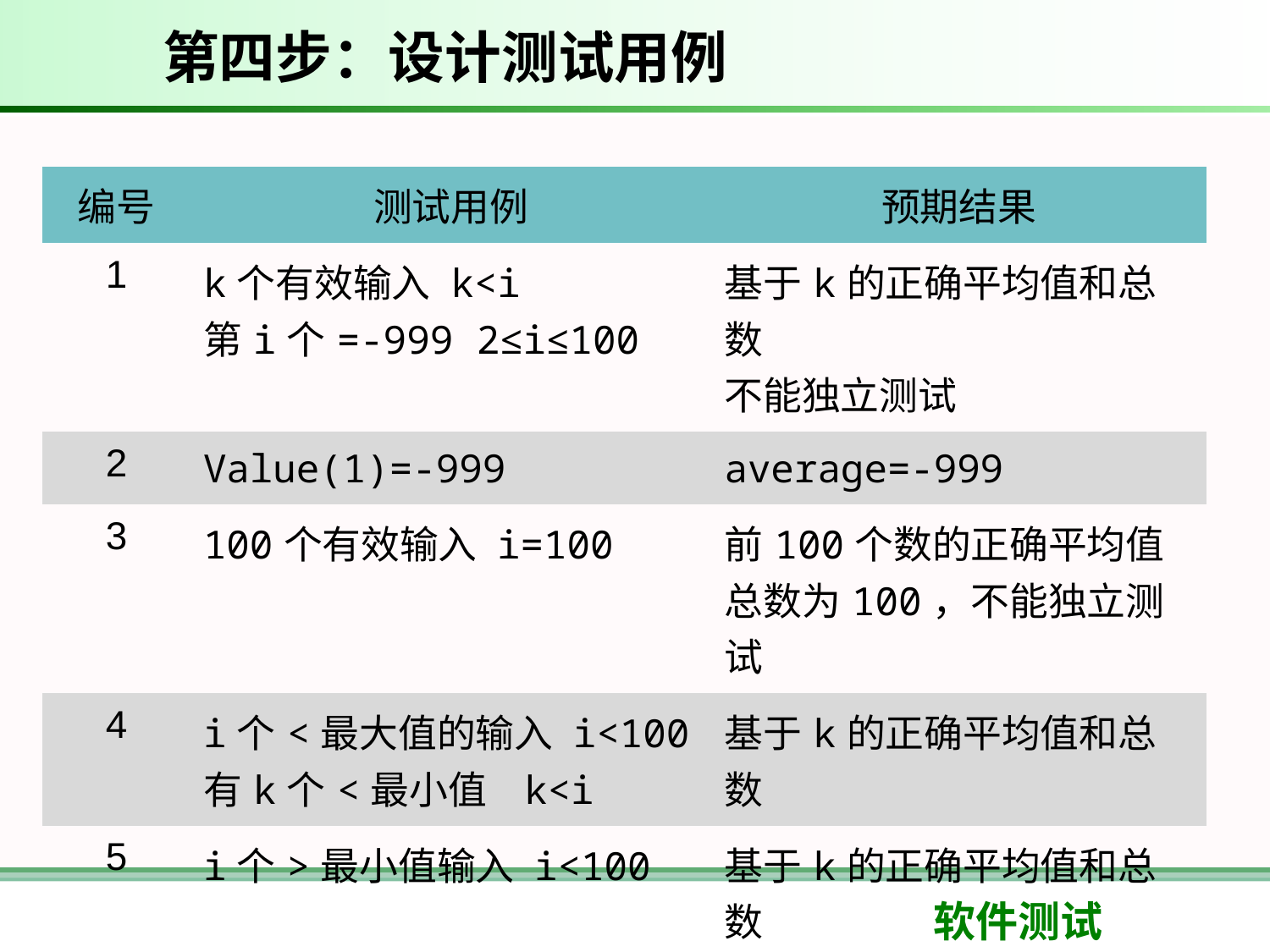

# 第四步：设计测试用例
| 编号 | 测试用例 | 预期结果 |
| --- | --- | --- |
| 1 | k个有效输入 k<i 第i个=-999 2≤i≤100 | 基于k的正确平均值和总数 不能独立测试 |
| 2 | Value(1)=-999 | average=-999 |
| 3 | 100个有效输入 i=100 | 前100个数的正确平均值 总数为100，不能独立测试 |
| 4 | i个<最大值的输入 i<100 有k个<最小值 k<i | 基于k的正确平均值和总数 |
| 5 | i个>最小值输入 i<100 | 基于k的正确平均值和总数 |
| 6 | i个有效输入 i<100 | 正确的平均值和总数 |